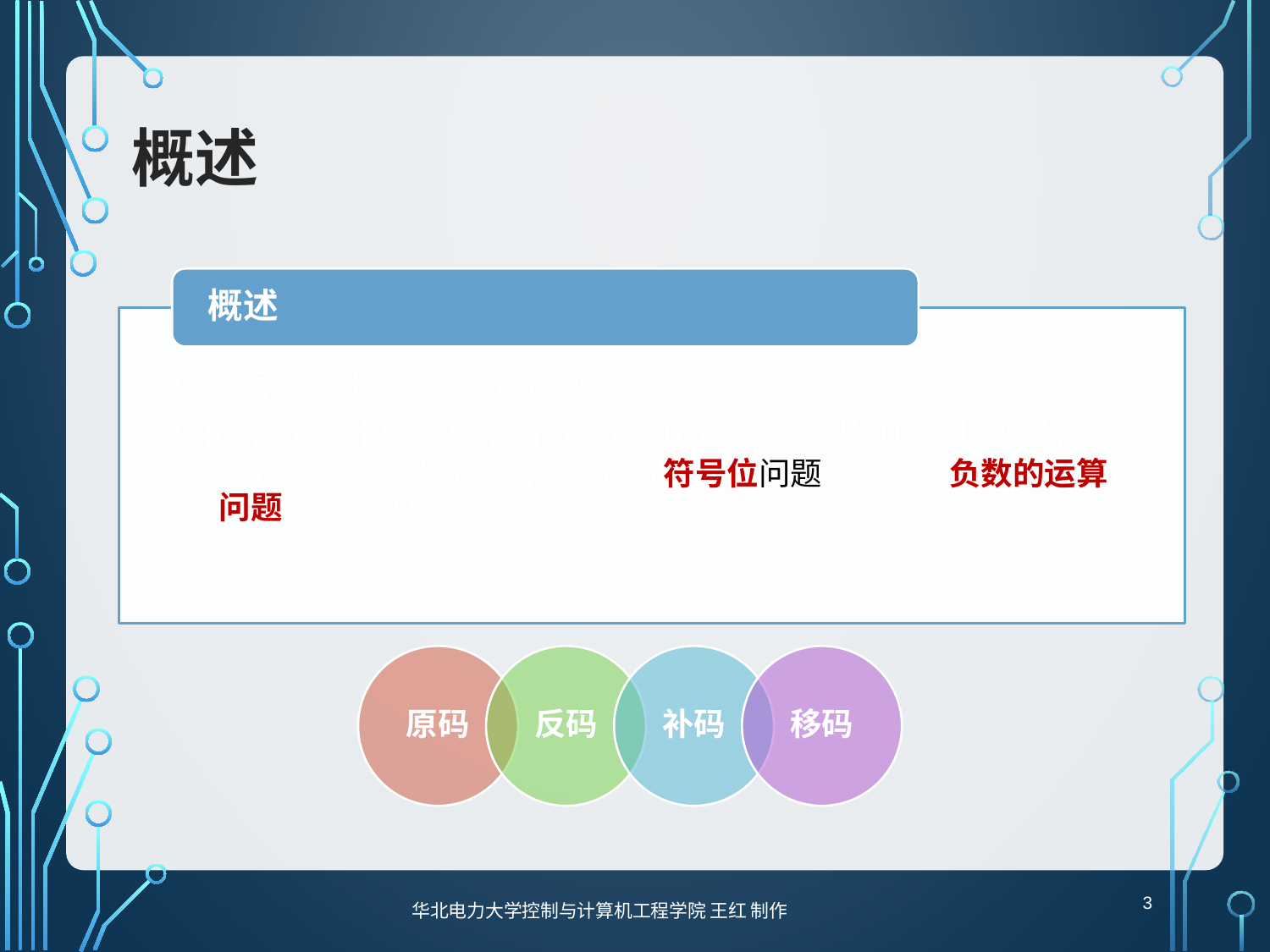

# 概述
真值：一般书写表示的数
机器数：计算机中表示的数，正负号已经用0或1数码化
在计算机中，为了妥善的处理好符号位问题，主要是负数的运算问题，引入 四种表示方法：
概述
原码
反码
补码
移码
华北电力大学控制与计算机工程学院 王红 制作
3